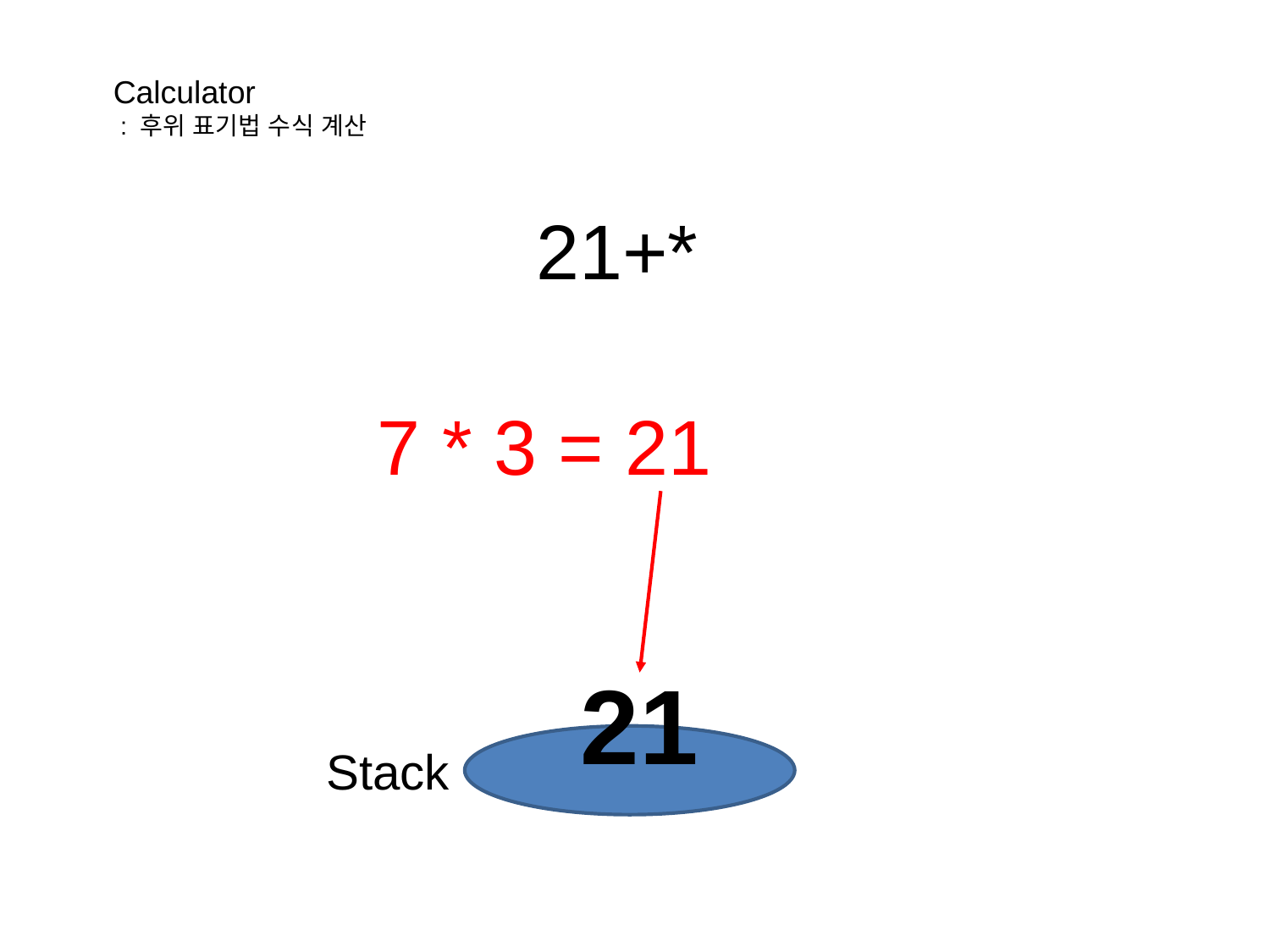

Calculator
 : 후위 표기법 수식 계산
21+*

7 * 3 = 21
21

Stack